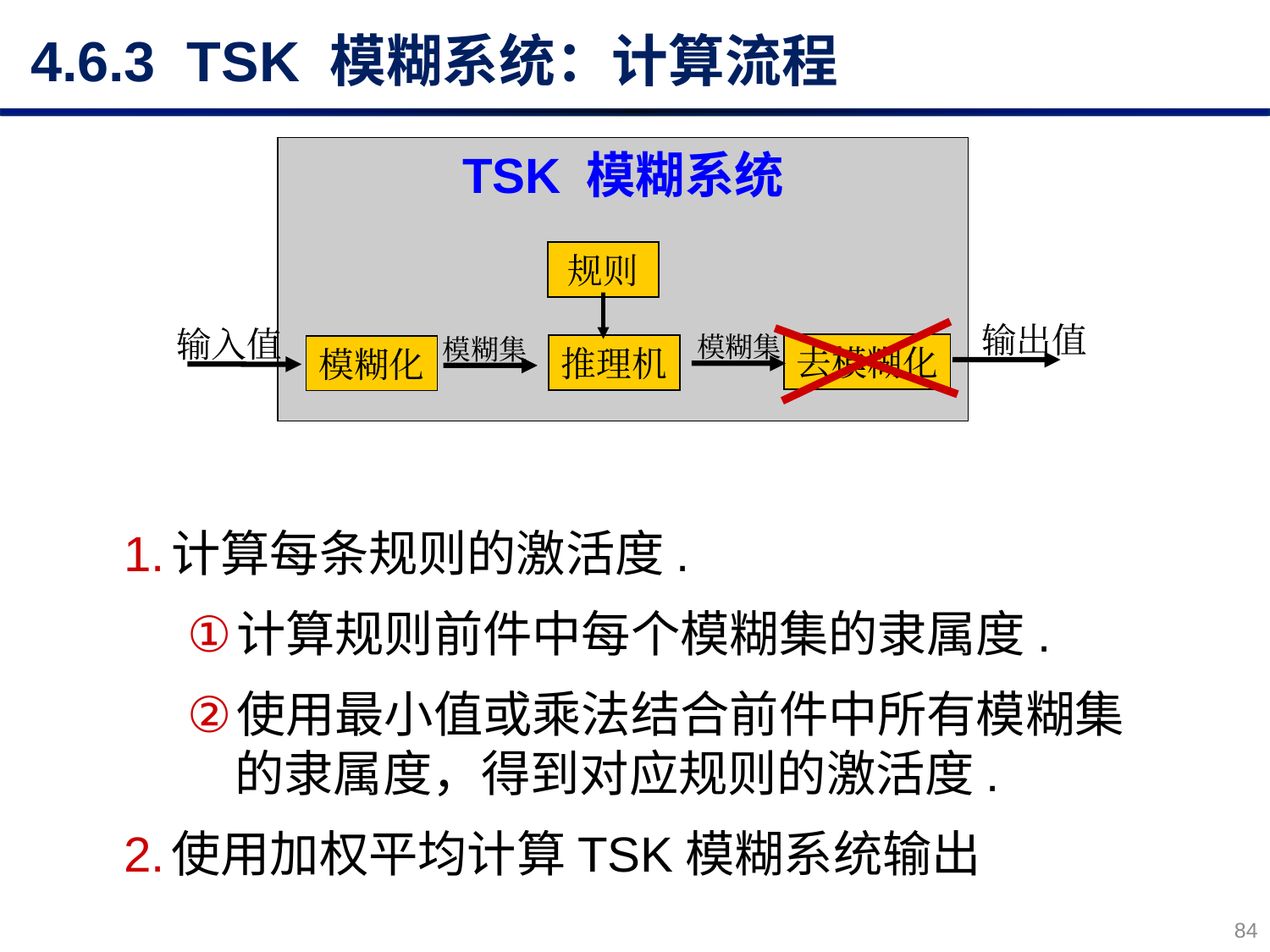

4.6.3  TSK 模糊系统：计算流程
TSK 模糊系统

规则

输出值
输入值

模糊集
模糊集
去模糊化
推理机
模糊化

计算每条规则的激活度.
计算规则前件中每个模糊集的隶属度.
使用最小值或乘法结合前件中所有模糊集的隶属度，得到对应规则的激活度.
使用加权平均计算TSK模糊系统输出
84